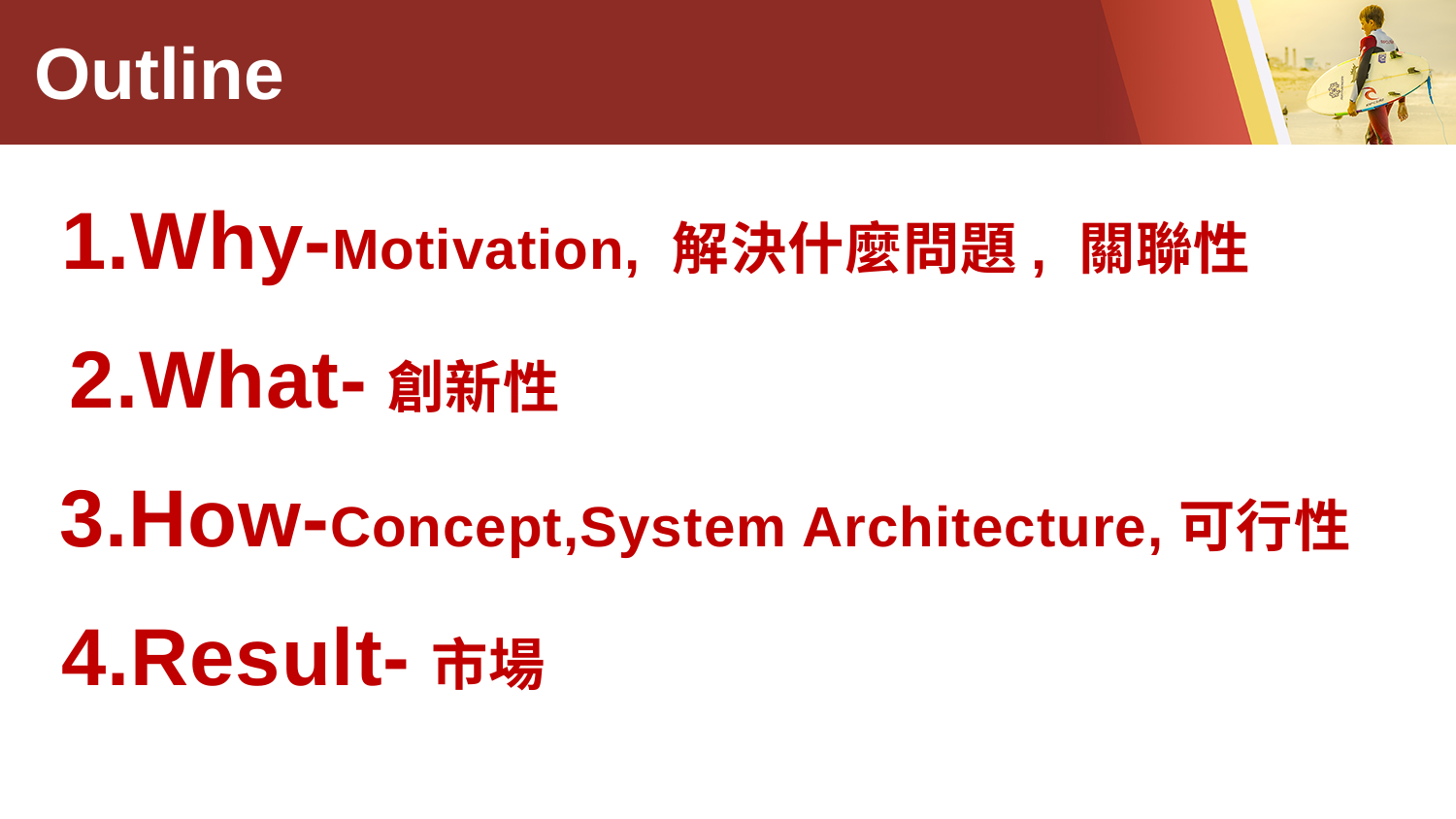

# Outline
1.Why-Motivation, 解決什麼問題, 關聯性
2.What-創新性
3.How-Concept,System Architecture,可行性
4.Result-市場